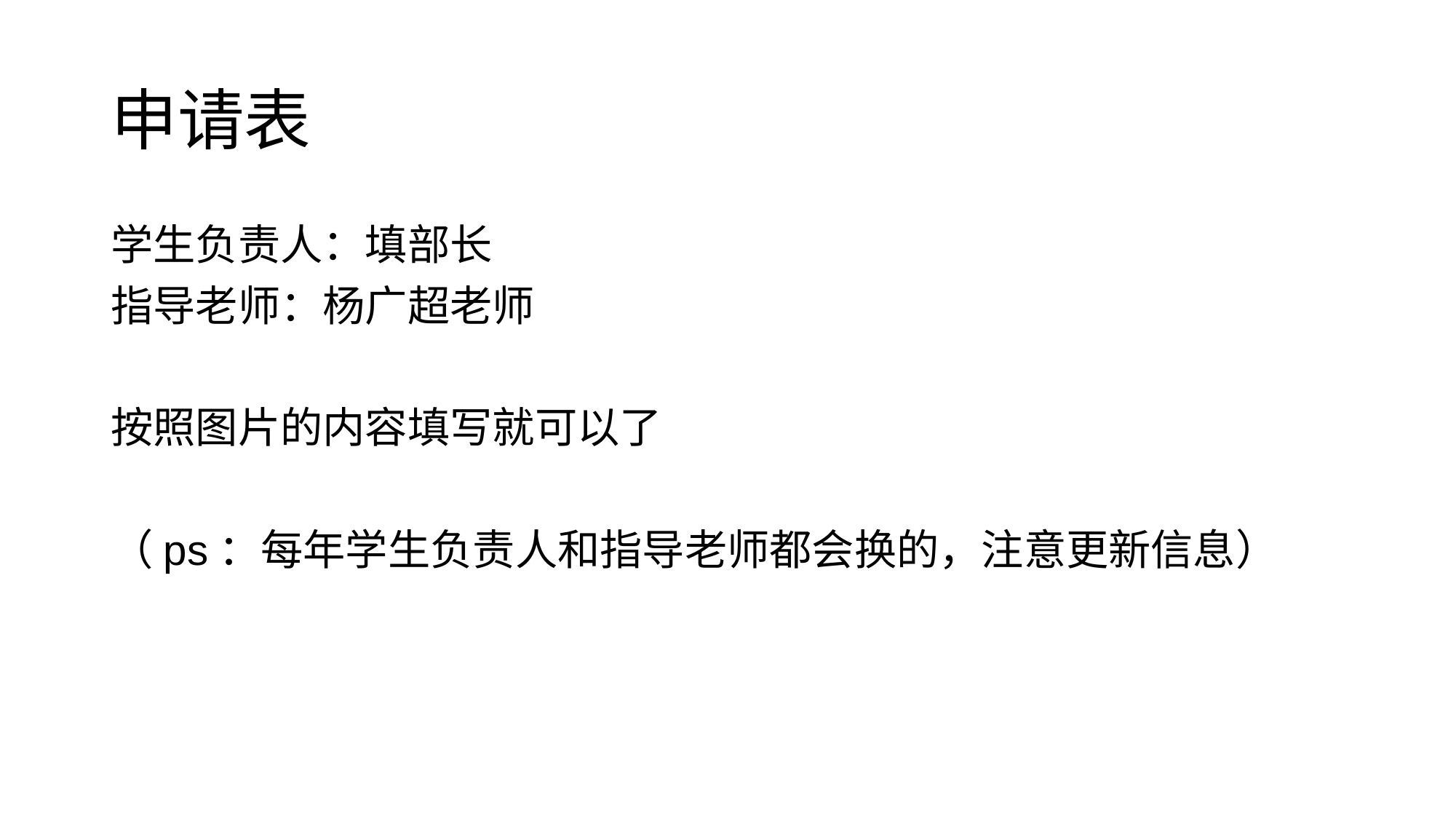

# 申请表
学生负责人：填部长
指导老师：杨广超老师

按照图片的内容填写就可以了

（ps：每年学生负责人和指导老师都会换的，注意更新信息）